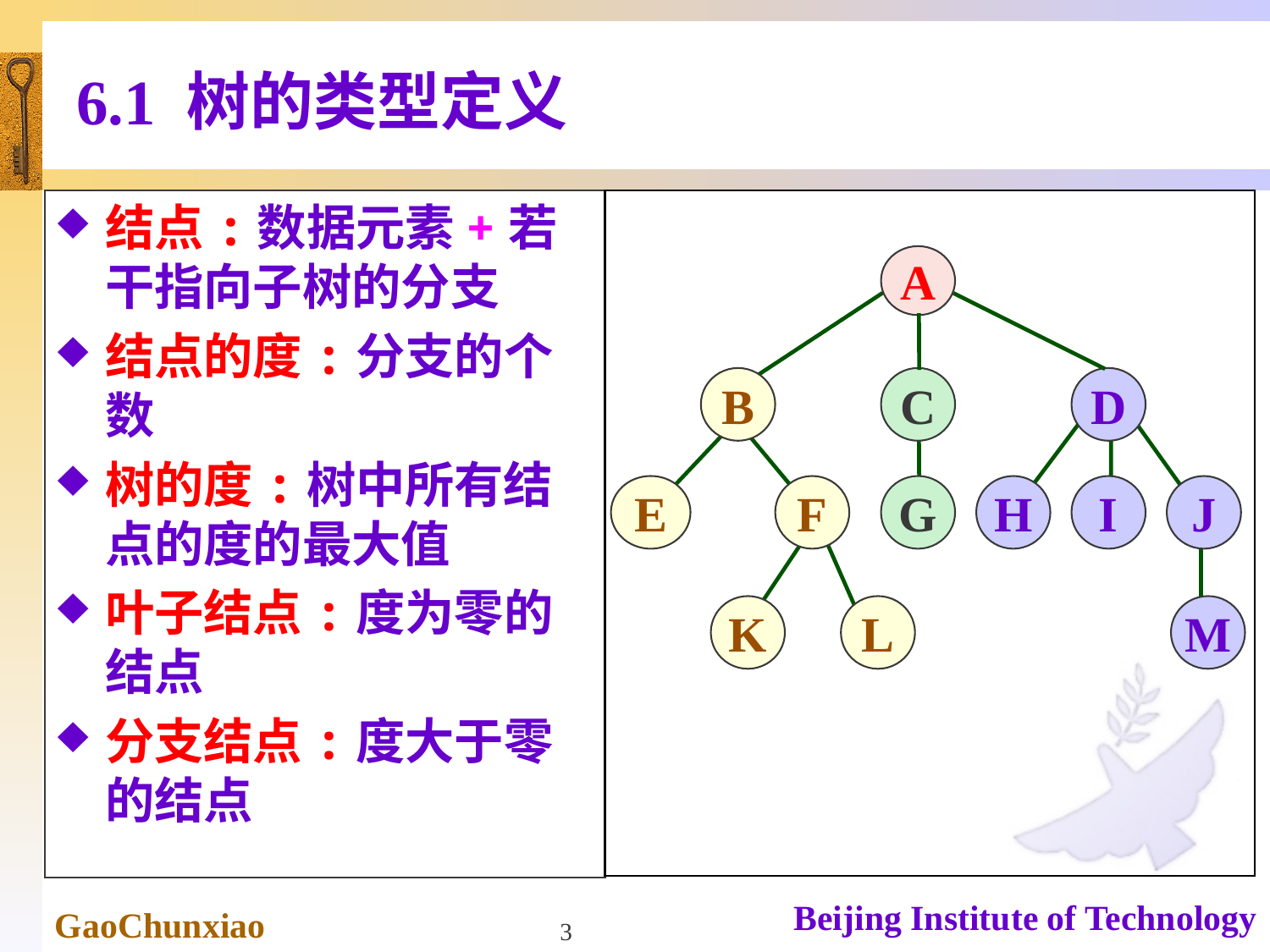

# 6.1 树的类型定义
结点:数据元素+若干指向子树的分支
结点的度:分支的个数
树的度:树中所有结点的度的最大值
叶子结点:度为零的结点
分支结点:度大于零的结点

A

B
C
D

E
F
G
H
I
J

K
L
M
3